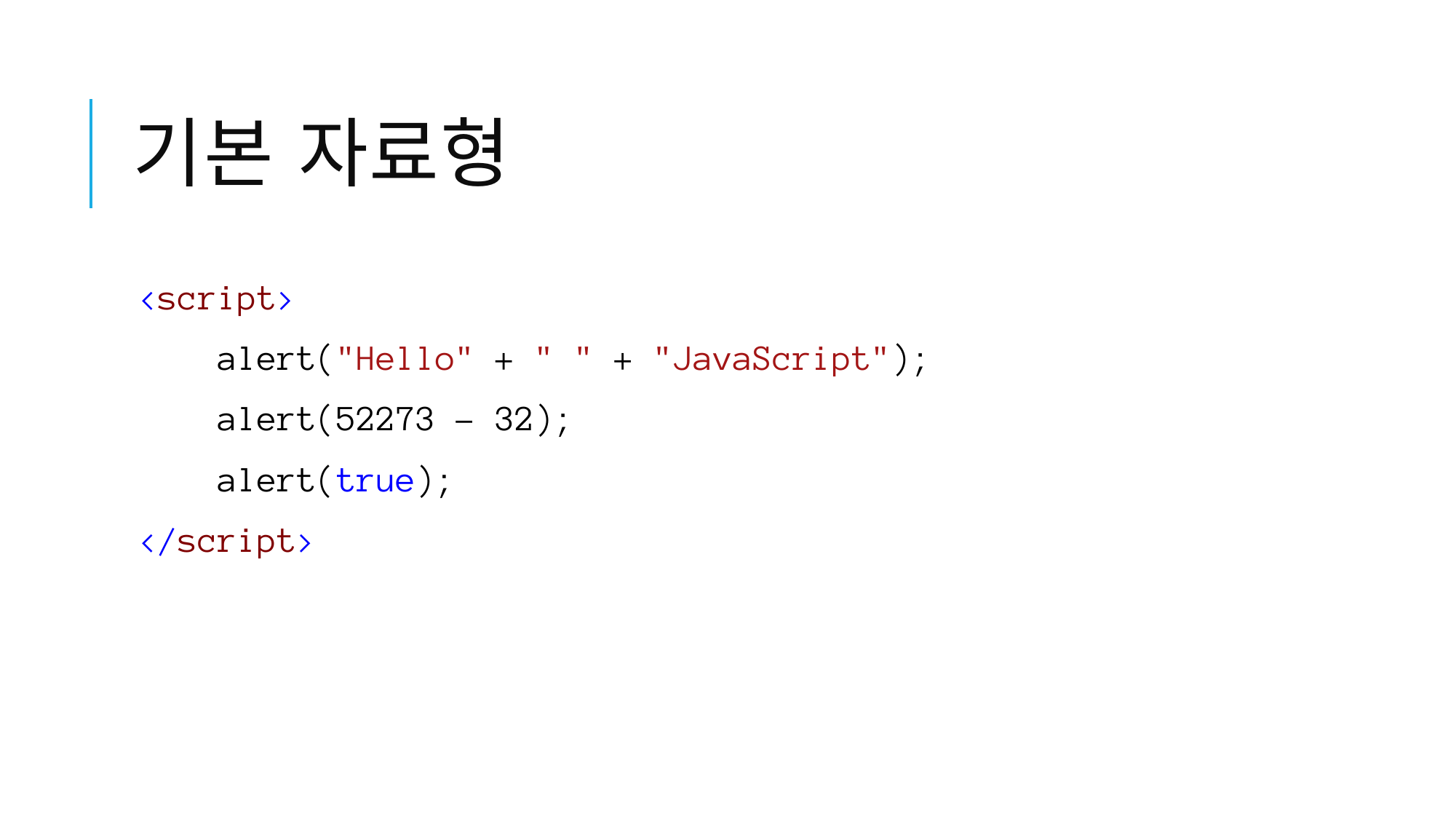

# 기본 자료형
<script>
    alert("Hello" + " " + "JavaScript");
    alert(52273 - 32);
    alert(true);
</script>